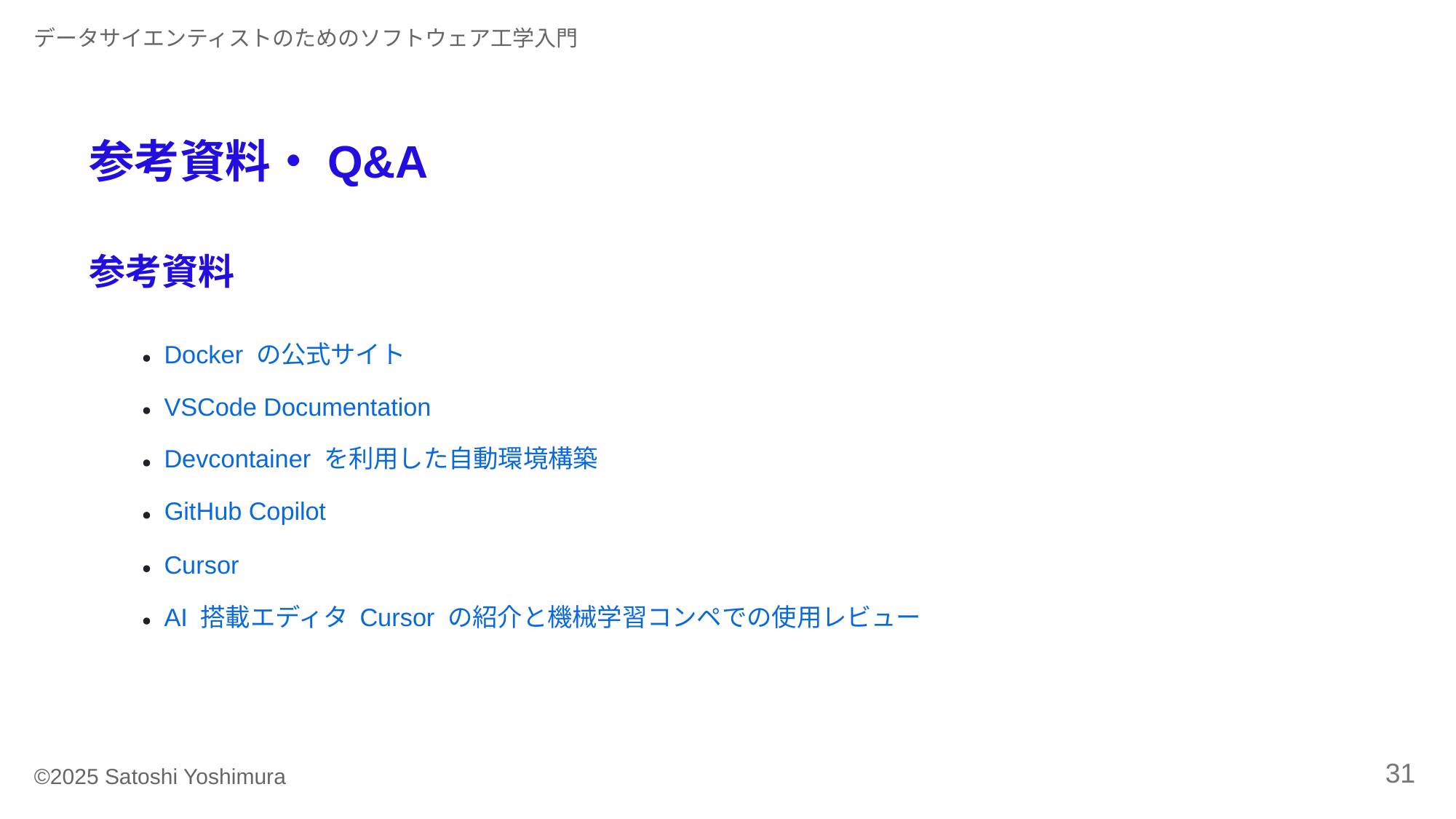

データサイエンティストのためのソフトウェア⼯学⼊⾨
参考資料・Q&A
参考資料
Docker の公式サイト

VSCode Documentation

Devcontainer を利⽤した⾃動環境構築

GitHub Copilot

Cursor

AI 搭載エディタ Cursor の紹介と機械学習コンペでの使⽤レビュー

31
©2025 Satoshi Yoshimura